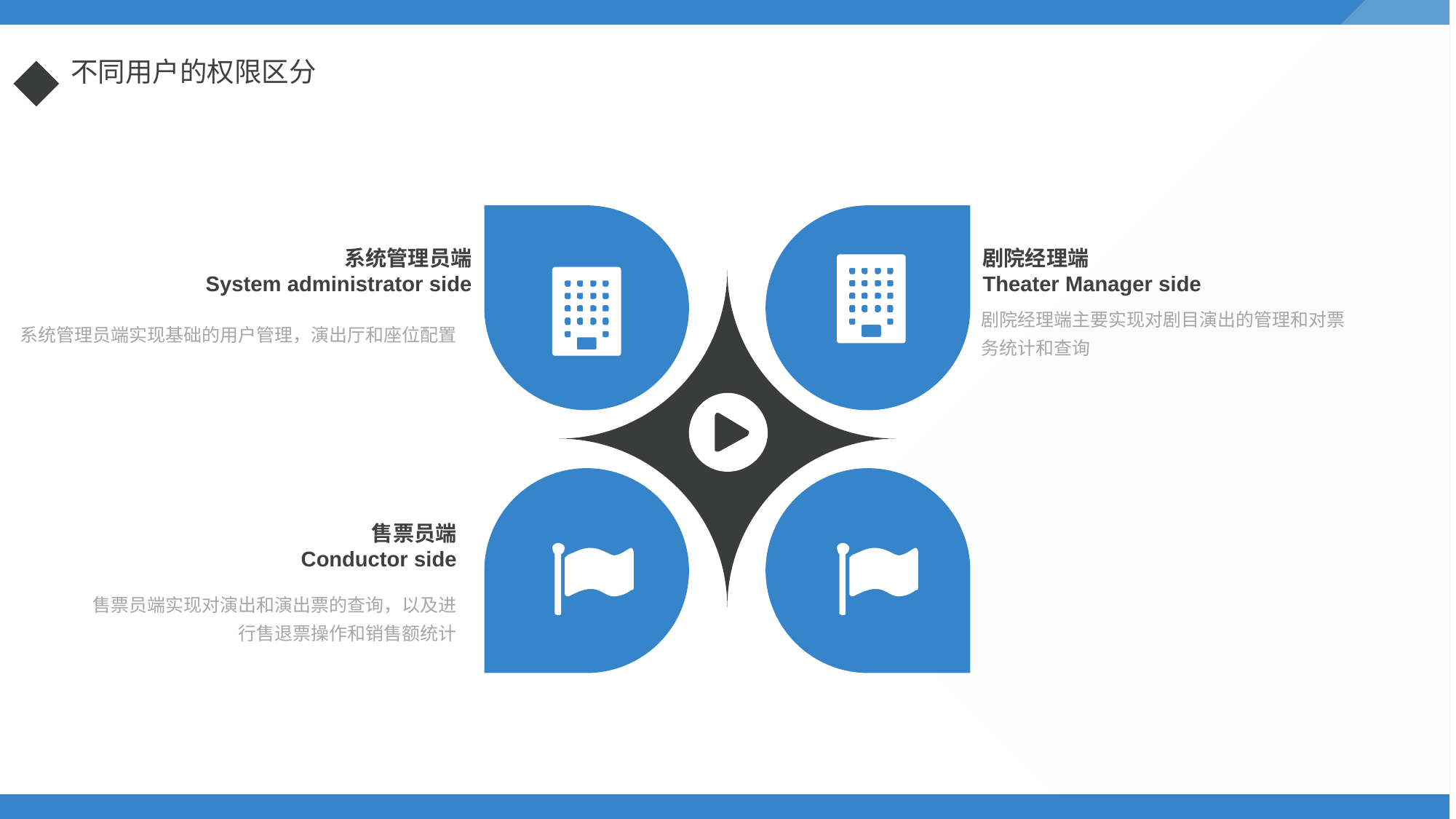

不同用户的权限区分

系统管理员端
System administrator side
剧院经理端
Theater Manager side

剧院经理端主要实现对剧目演出的管理和对票务统计和查询
系统管理员端实现基础的用户管理，演出厅和座位配置
售票员端
Conductor side
售票员端实现对演出和演出票的查询，以及进行售退票操作和销售额统计